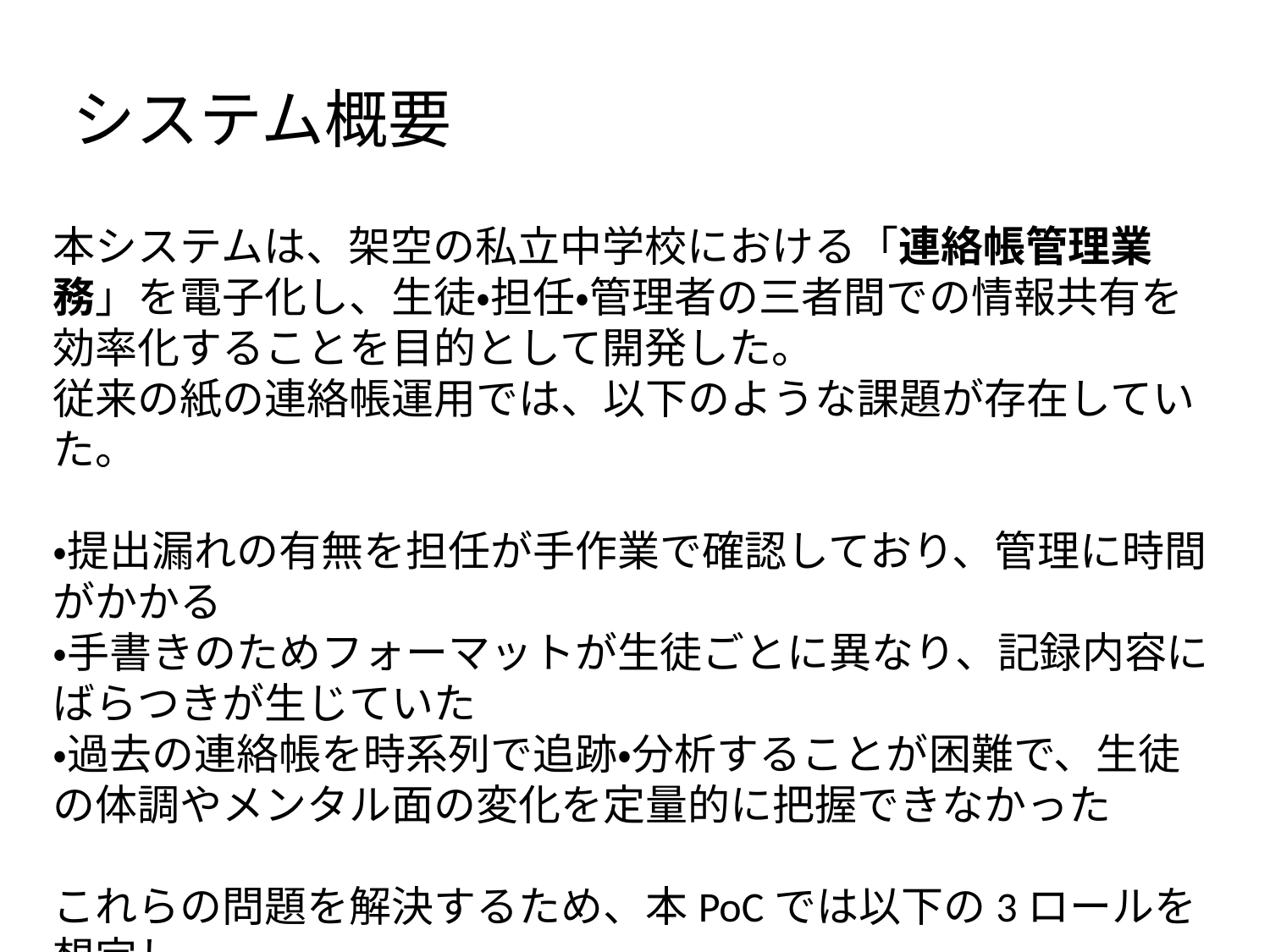

システム概要
本システムは、架空の私立中学校における「連絡帳管理業務」を電子化し、生徒・担任・管理者の三者間での情報共有を効率化することを目的として開発した。
従来の紙の連絡帳運用では、以下のような課題が存在していた。

・提出漏れの有無を担任が手作業で確認しており、管理に時間がかかる
・手書きのためフォーマットが生徒ごとに異なり、記録内容にばらつきが生じていた
・過去の連絡帳を時系列で追跡・分析することが困難で、生徒の体調やメンタル面の変化を定量的に把握できなかった

これらの問題を解決するため、本PoCでは以下の3ロールを想定し、
各利用者がブラウザ上で簡単に操作できる仕組みを構築した。